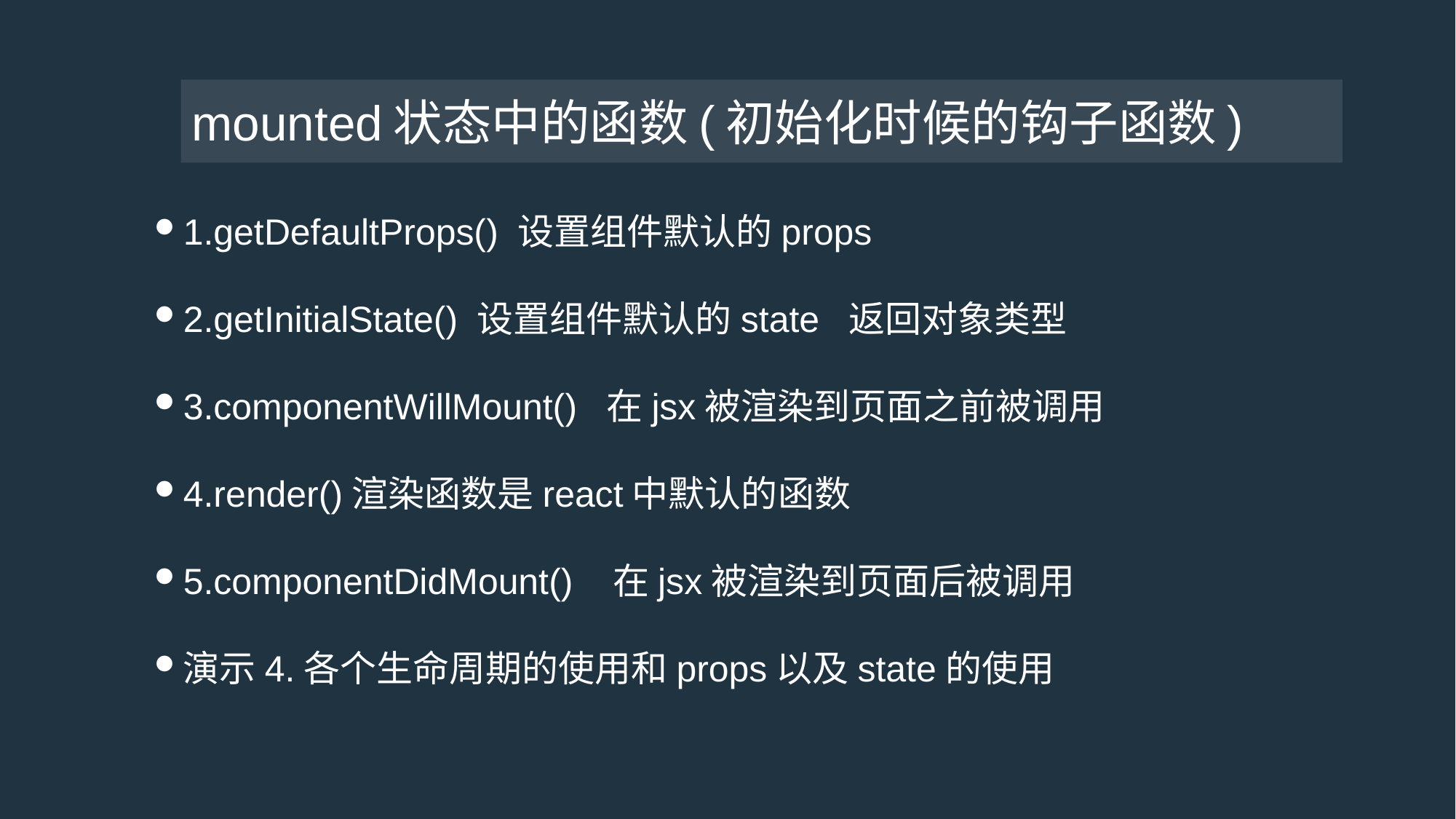

# mounted状态中的函数(初始化时候的钩子函数)
1.getDefaultProps() 设置组件默认的props

2.getInitialState() 设置组件默认的state  返回对象类型

3.componentWillMount()  在jsx被渲染到页面之前被调用

4.render()渲染函数是react中默认的函数

5.componentDidMount()   在jsx被渲染到页面后被调用

演示4.各个生命周期的使用和props以及state的使用